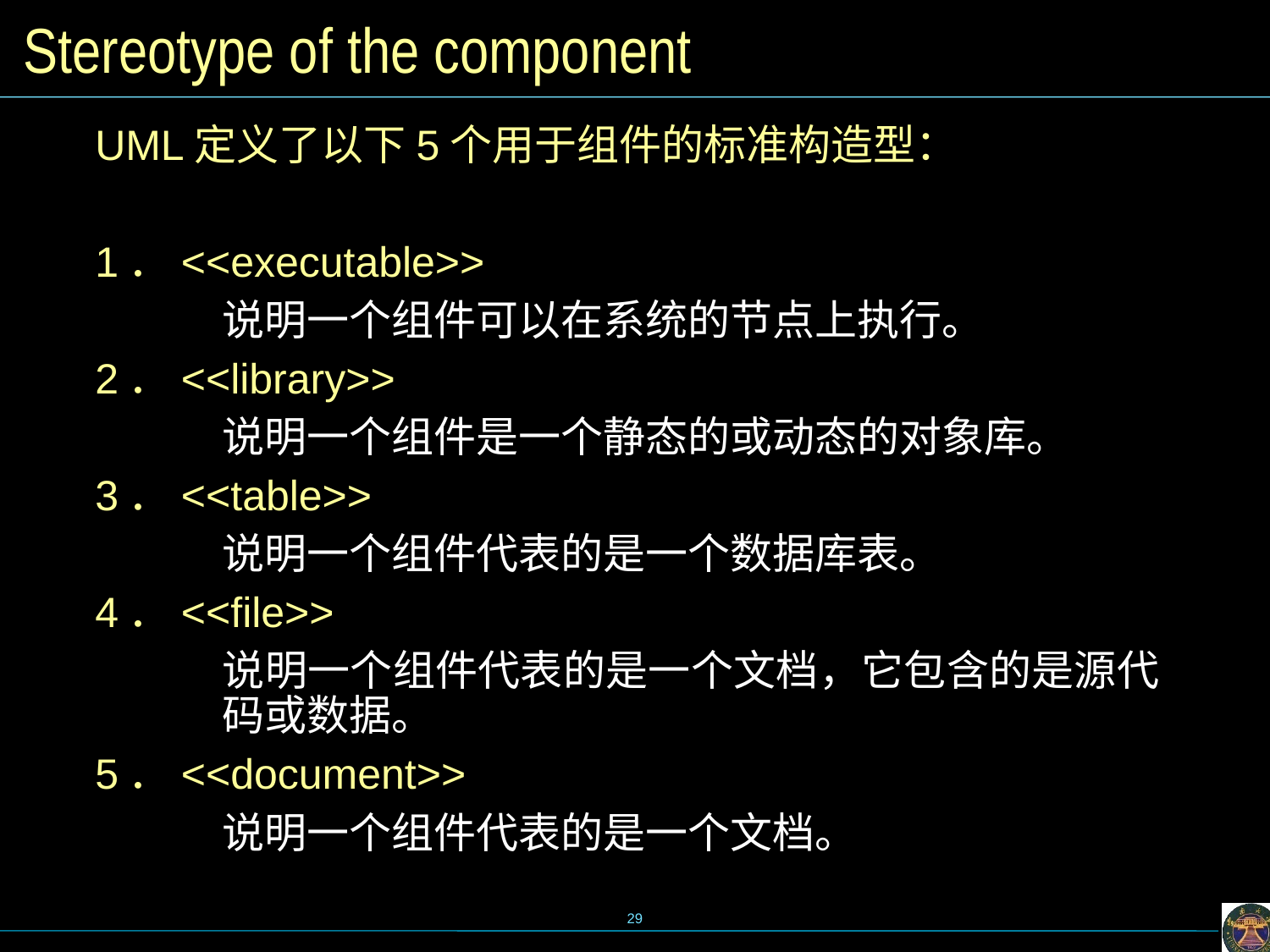

# Stereotype of the component
UML定义了以下5个用于组件的标准构造型：

1．<<executable>>
	说明一个组件可以在系统的节点上执行。
2．<<library>>
	说明一个组件是一个静态的或动态的对象库。
3．<<table>>
	说明一个组件代表的是一个数据库表。
4．<<file>>
	说明一个组件代表的是一个文档，它包含的是源代	码或数据。
5．<<document>>
	说明一个组件代表的是一个文档。